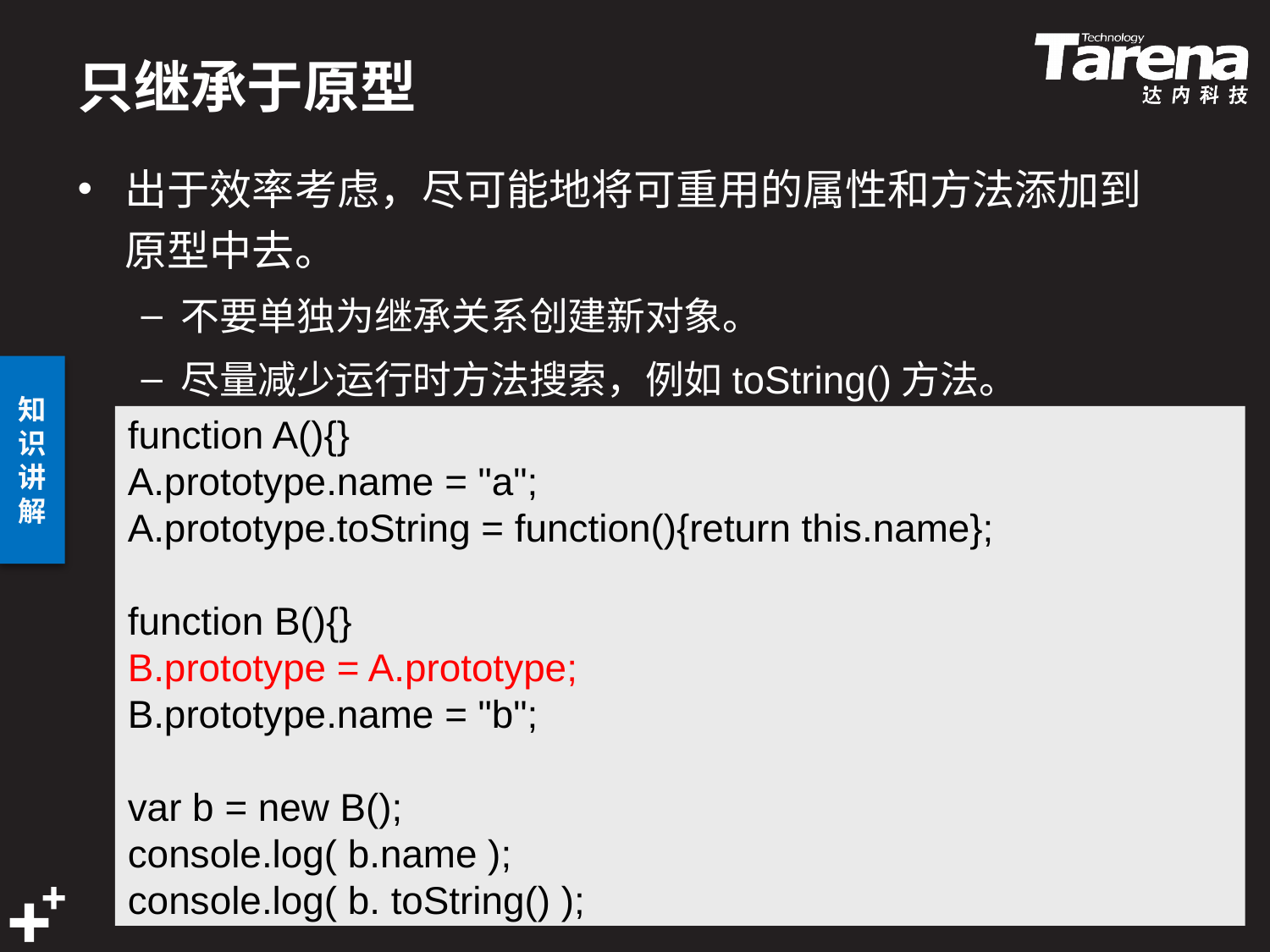

# 只继承于原型
出于效率考虑，尽可能地将可重用的属性和方法添加到原型中去。
不要单独为继承关系创建新对象。
尽量减少运行时方法搜索，例如toString()方法。
function A(){}
A.prototype.name = "a";
A.prototype.toString = function(){return this.name};

function B(){}
B.prototype = A.prototype;
B.prototype.name = "b";

var b = new B();
console.log( b.name );
console.log( b. toString() );